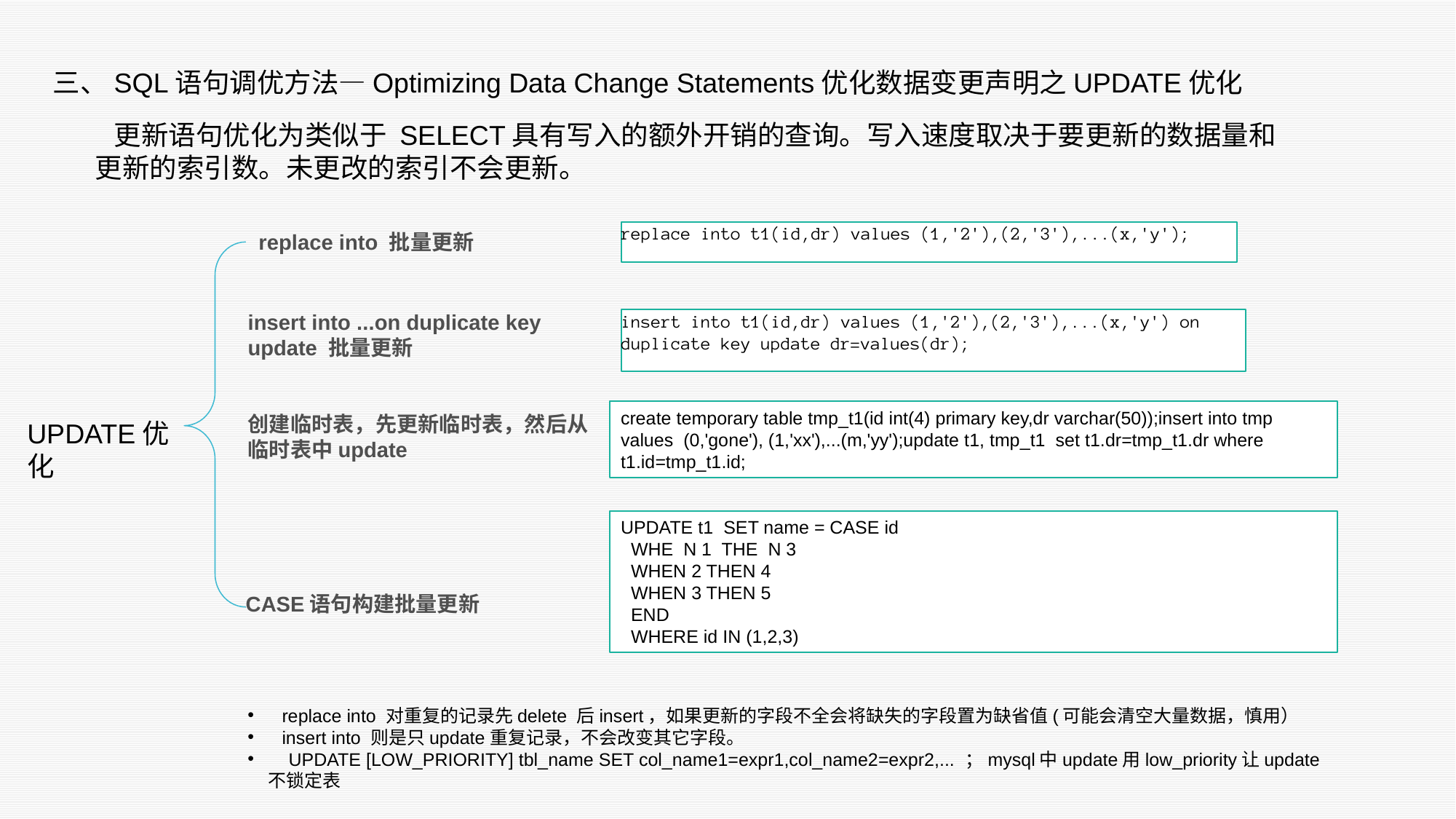

三、SQL语句调优方法—Optimizing Data Change Statements优化数据变更声明之UPDATE优化
  更新语句优化为类似于 SELECT具有写入的额外开销的查询。写入速度取决于要更新的​​数据量和更新的索引数。未更改的索引不会更新。
replace into t1(id,dr) values (1,'2'),(2,'3'),...(x,'y');
replace into 批量更新

insert into ...on duplicate key update 批量更新
insert into t1(id,dr) values (1,'2'),(2,'3'),...(x,'y') on duplicate key update dr=values(dr);
create temporary table tmp_t1(id int(4) primary key,dr varchar(50));insert into tmp values  (0,'gone'), (1,'xx'),...(m,'yy');update t1, tmp_t1  set t1.dr=tmp_t1.dr where t1.id=tmp_t1.id;
创建临时表，先更新临时表，然后从临时表中update
UPDATE优化
UPDATE t1  SET name = CASE id
  WHE  N 1  THE  N 3
  WHEN 2 THEN 4
  WHEN 3 THEN 5
  END
  WHERE id IN (1,2,3)
CASE语句构建批量更新
replace into 对重复的记录先delete 后insert，如果更新的字段不全会将缺失的字段置为缺省值(可能会清空大量数据，慎用）
insert into 则是只update重复记录，不会改变其它字段。
    UPDATE [LOW_PRIORITY] tbl_name SET col_name1=expr1,col_name2=expr2,... ；mysql中update用low_priority让update不锁定表